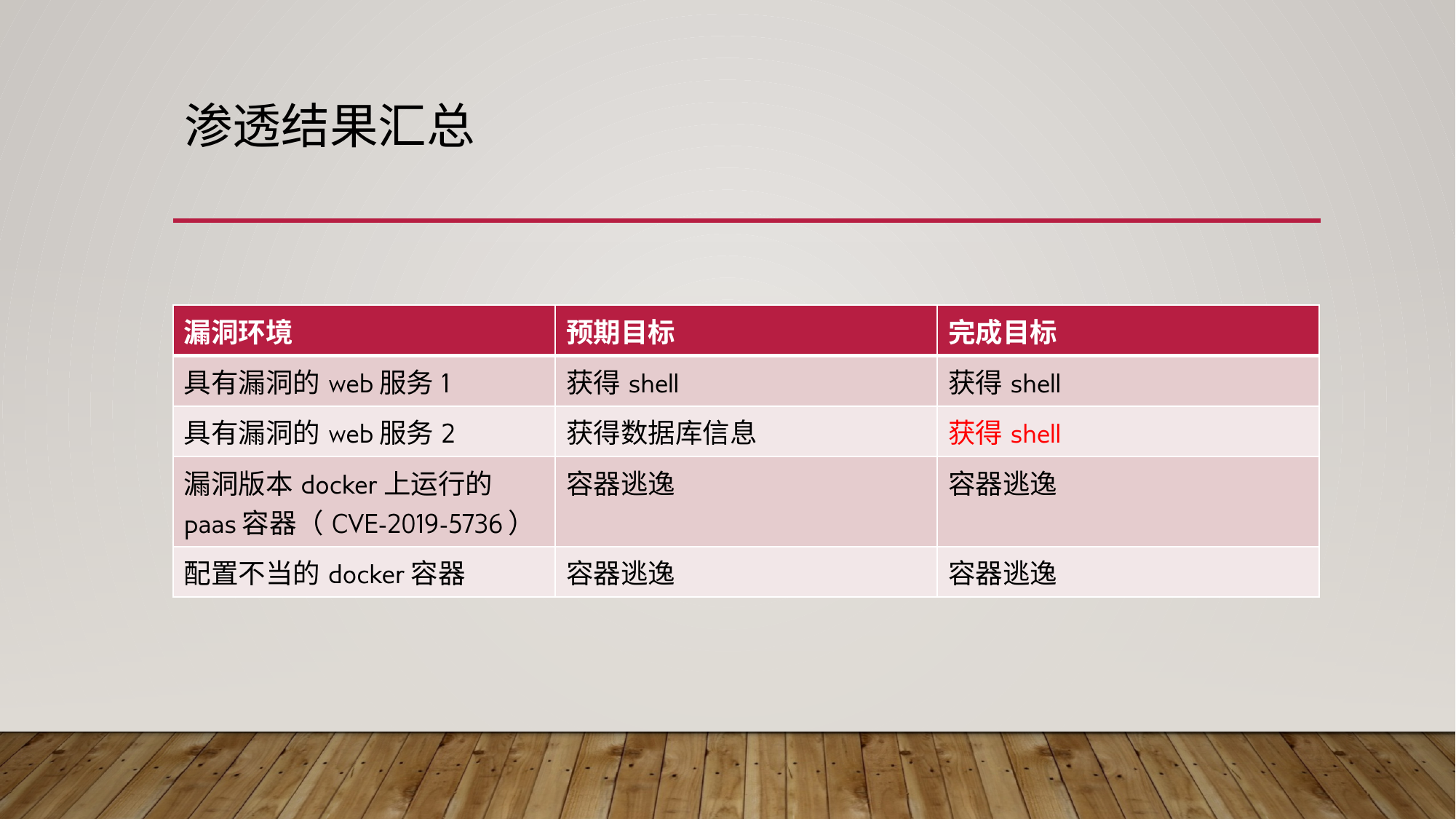

# 渗透结果汇总
| 漏洞环境 | 预期目标 | 完成目标 |
| --- | --- | --- |
| 具有漏洞的web服务1 | 获得shell | 获得shell |
| 具有漏洞的web服务2 | 获得数据库信息 | 获得shell |
| 漏洞版本docker上运行的paas容器（CVE-2019-5736） | 容器逃逸 | 容器逃逸 |
| 配置不当的docker容器 | 容器逃逸 | 容器逃逸 |